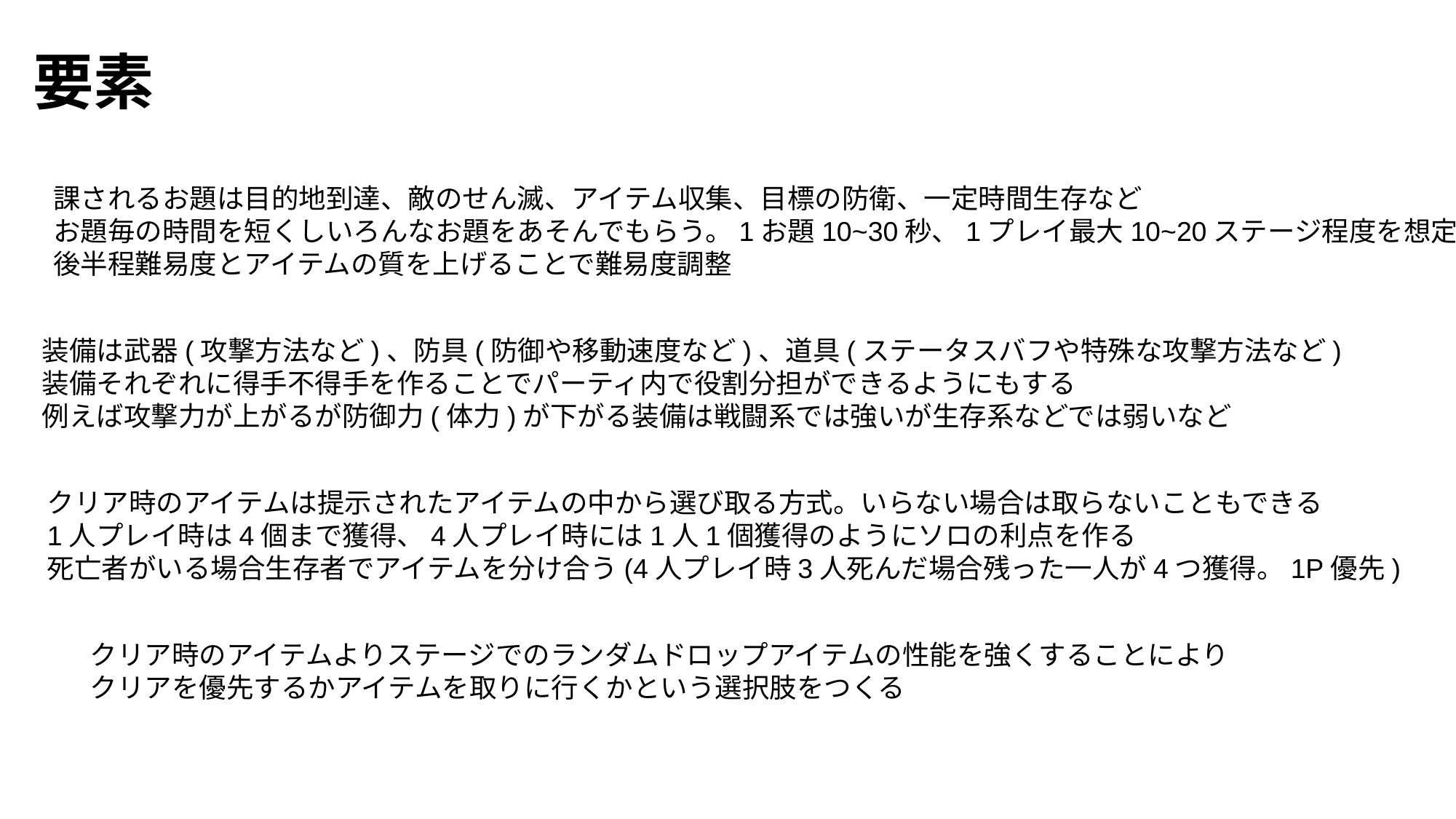

要素
課されるお題は目的地到達、敵のせん滅、アイテム収集、目標の防衛、一定時間生存など
お題毎の時間を短くしいろんなお題をあそんでもらう。1お題10~30秒、1プレイ最大10~20ステージ程度を想定
後半程難易度とアイテムの質を上げることで難易度調整
装備は武器(攻撃方法など)、防具(防御や移動速度など)、道具(ステータスバフや特殊な攻撃方法など)
装備それぞれに得手不得手を作ることでパーティ内で役割分担ができるようにもする
例えば攻撃力が上がるが防御力(体力)が下がる装備は戦闘系では強いが生存系などでは弱いなど
クリア時のアイテムは提示されたアイテムの中から選び取る方式。いらない場合は取らないこともできる
1人プレイ時は4個まで獲得、4人プレイ時には1人1個獲得のようにソロの利点を作る
死亡者がいる場合生存者でアイテムを分け合う(4人プレイ時3人死んだ場合残った一人が4つ獲得。1P優先)
クリア時のアイテムよりステージでのランダムドロップアイテムの性能を強くすることにより
クリアを優先するかアイテムを取りに行くかという選択肢をつくる